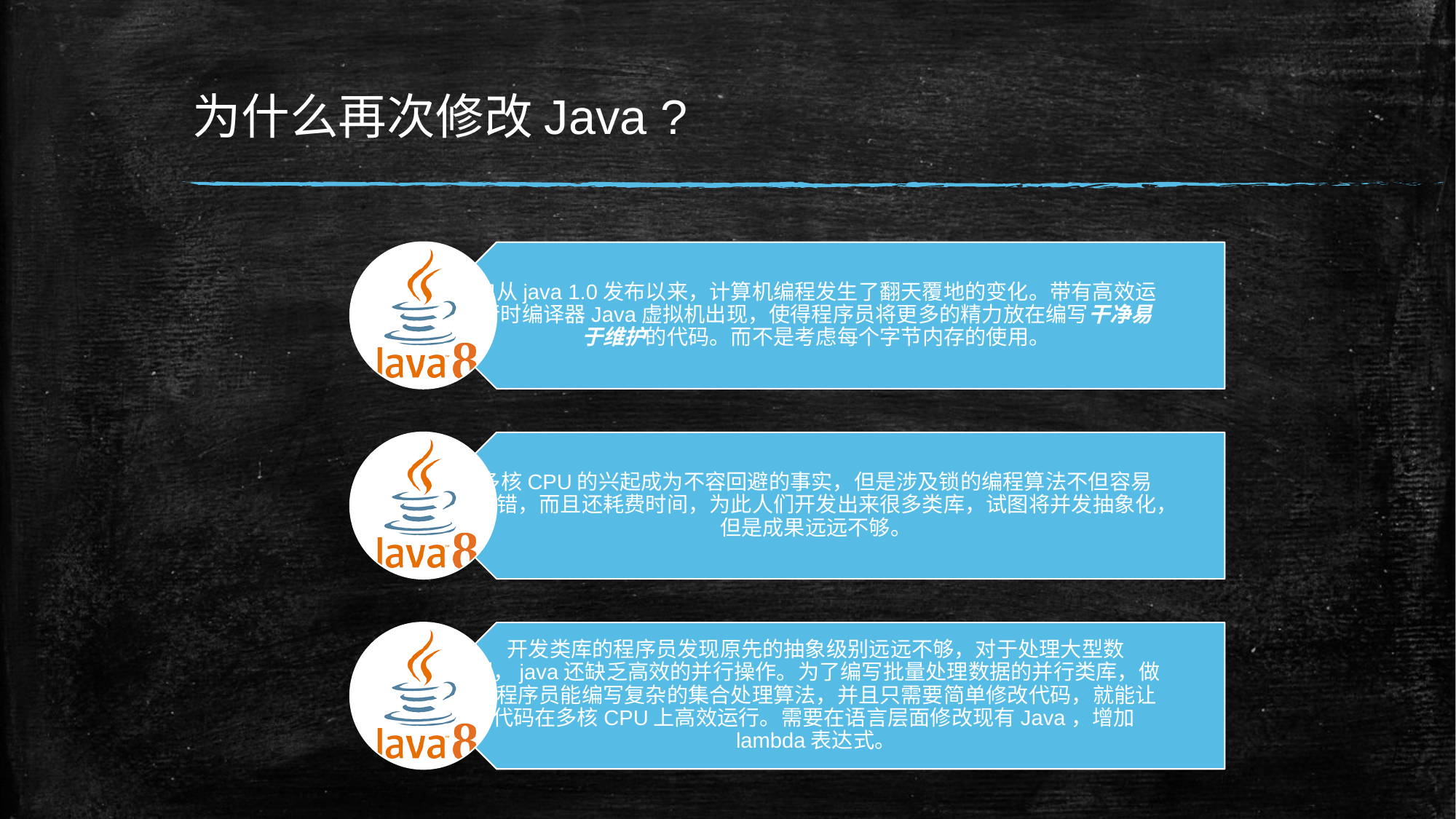

# 为什么再次修改Java ?
自从java 1.0发布以来，计算机编程发生了翻天覆地的变化。带有高效运行时编译器Java虚拟机出现，使得程序员将更多的精力放在编写干净易于维护的代码。而不是考虑每个字节内存的使用。
多核CPU的兴起成为不容回避的事实，但是涉及锁的编程算法不但容易出错，而且还耗费时间，为此人们开发出来很多类库，试图将并发抽象化，但是成果远远不够。
开发类库的程序员发现原先的抽象级别远远不够，对于处理大型数据，java还缺乏高效的并行操作。为了编写批量处理数据的并行类库，做到程序员能编写复杂的集合处理算法，并且只需要简单修改代码，就能让代码在多核CPU上高效运行。需要在语言层面修改现有Java，增加lambda表达式。